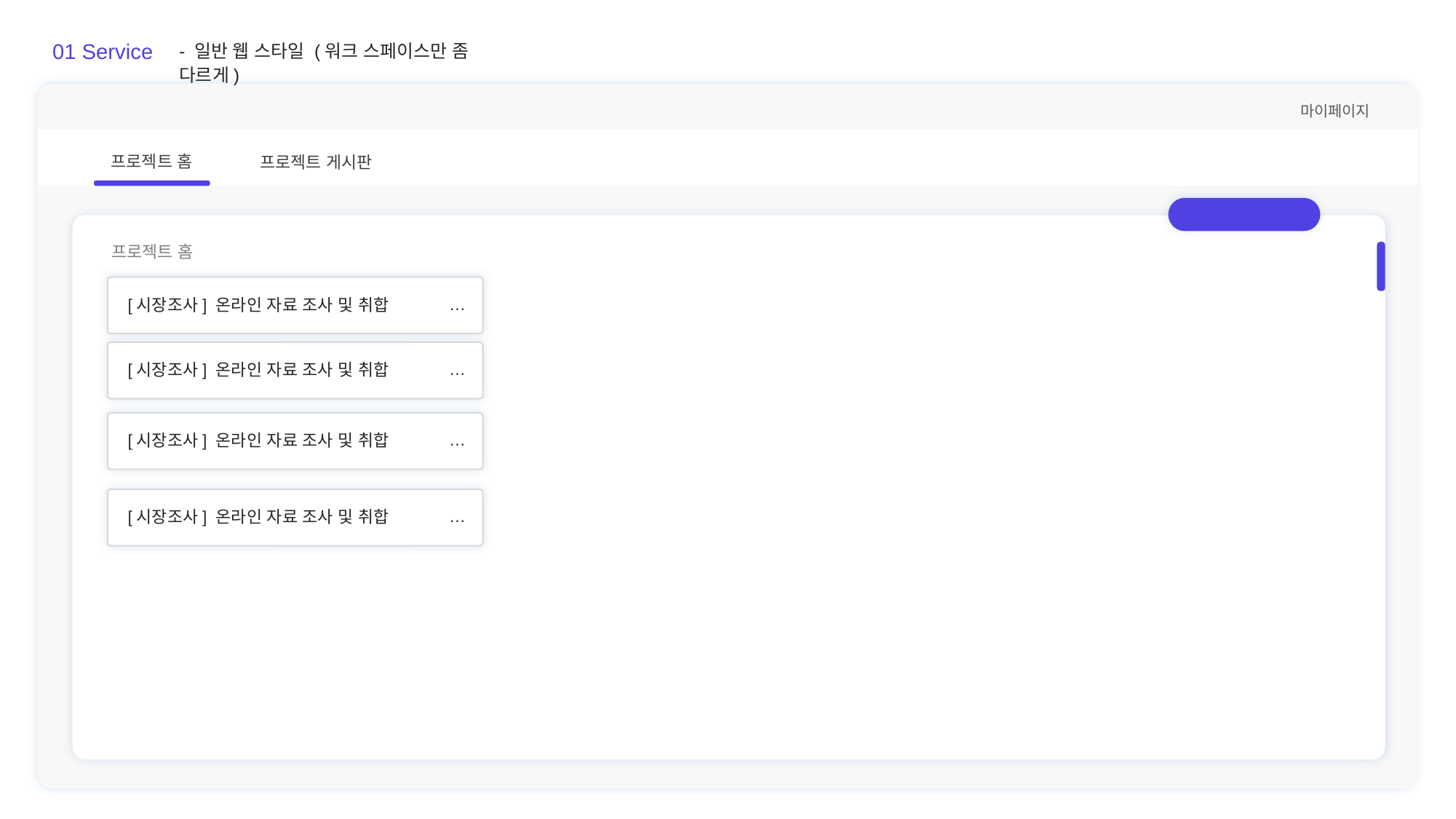

01 Service
- 일반 웹 스타일 (워크 스페이스만 좀 다르게)

마이페이지
프로젝트 홈
프로젝트 게시판

과업 추가 버튼

프로젝트 홈

…
[시장조사] 온라인 자료 조사 및 취합

…
[시장조사] 온라인 자료 조사 및 취합

…
[시장조사] 온라인 자료 조사 및 취합

…
[시장조사] 온라인 자료 조사 및 취합